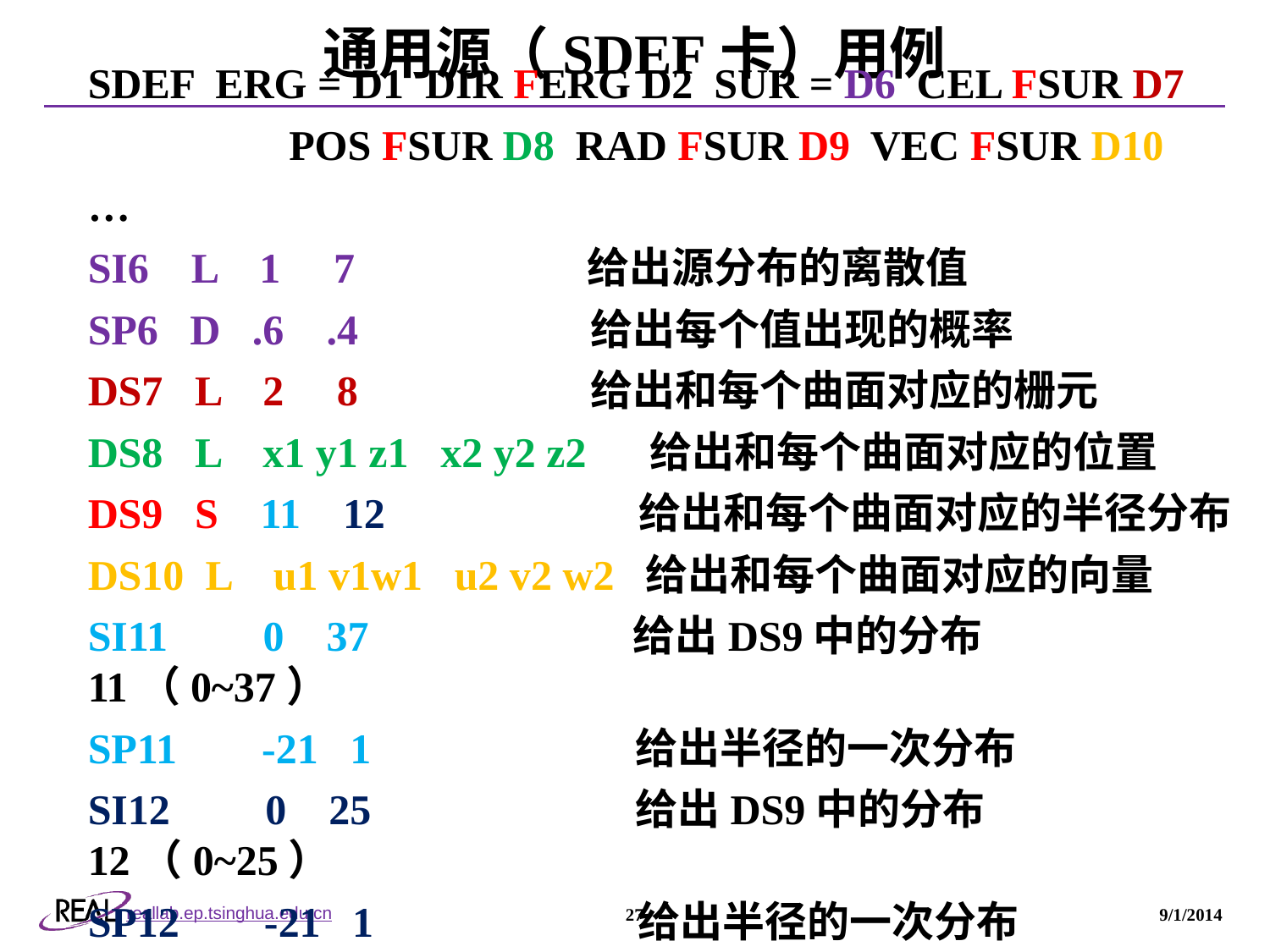

# 通用源（SDEF卡）用例
SDEF  ERG = D1  DIR FERG D2  SUR = D6  CEL FSUR D7
	       POS FSUR D8  RAD FSUR D9  VEC FSUR D10
…
SI6    L    1     7                     给出源分布的离散值
SP6   D   .6    .4                     给出每个值出现的概率
DS7   L    2     8                     给出和每个曲面对应的栅元
DS8   L    x1 y1 z1   x2 y2 z2     给出和每个曲面对应的位置
DS9   S    11    12                       给出和每个曲面对应的半径分布
DS10  L    u1 v1w1   u2 v2 w2  给出和每个曲面对应的向量
SI11         0    37                        给出DS9中的分布11（0~37）
SP11        -21   1                        给出半径的一次分布
SI12         0    25                        给出DS9中的分布12（0~25）
SP12        -21   1                        给出半径的一次分布